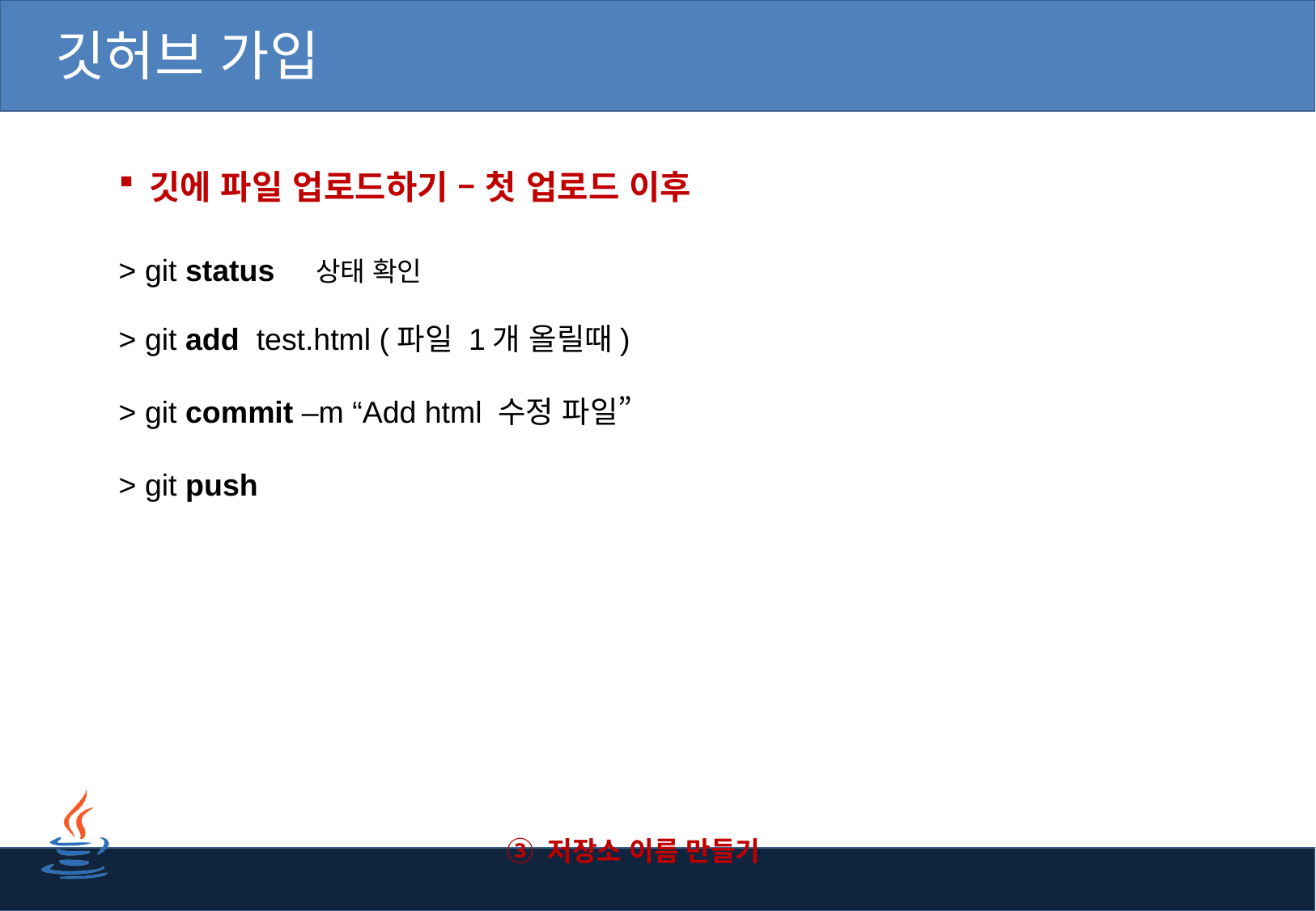

# 깃허브 가입
깃에 파일 업로드하기 – 첫 업로드 이후
> git status    상태 확인

> git add  test.html (파일 1개 올릴때)

> git commit –m “Add html 수정 파일”

> git push
③ 저장소 이름 만들기